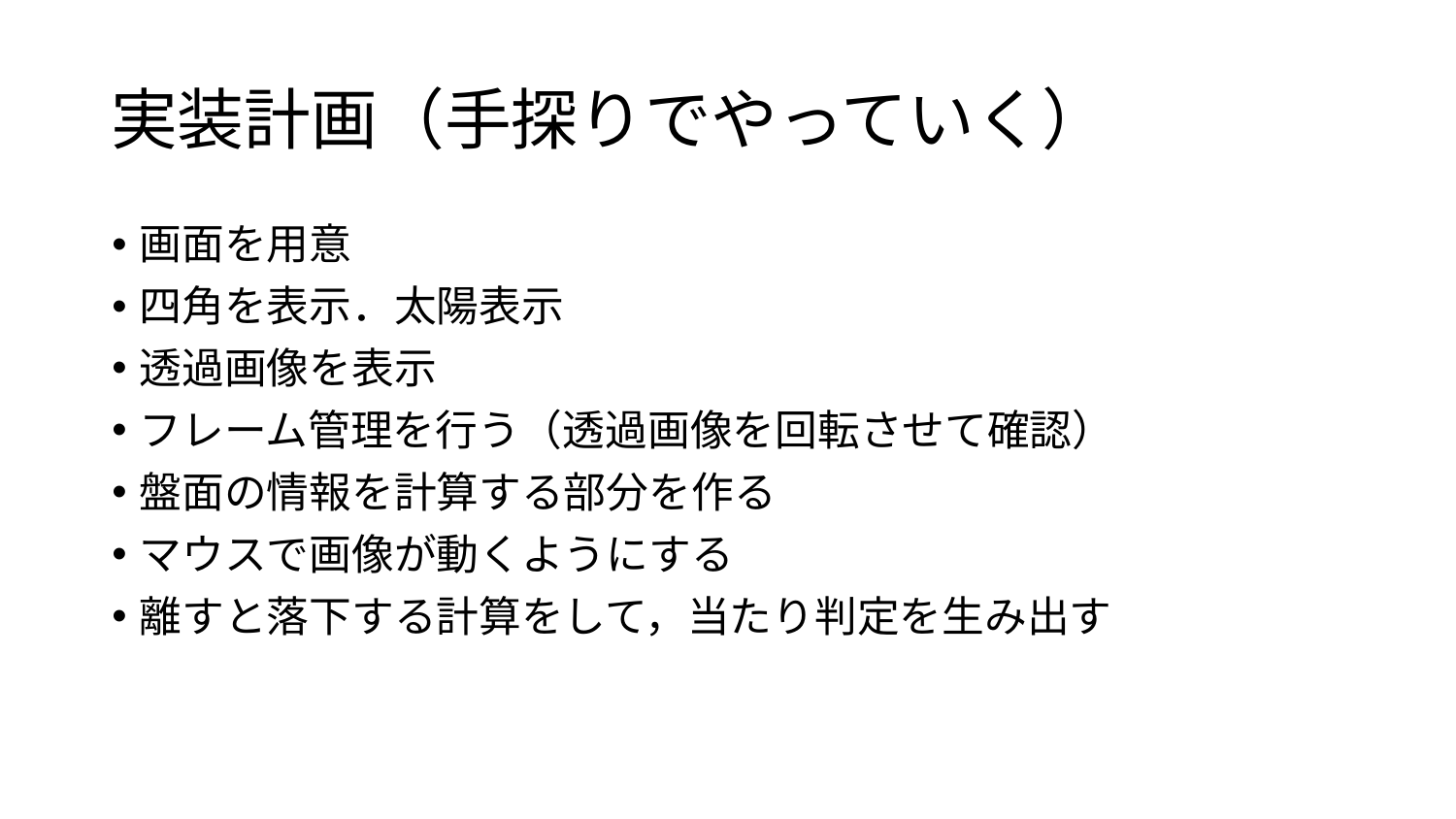

# 実装計画（手探りでやっていく）
画面を用意
四角を表示．太陽表示
透過画像を表示
フレーム管理を行う（透過画像を回転させて確認）
盤面の情報を計算する部分を作る
マウスで画像が動くようにする
離すと落下する計算をして，当たり判定を生み出す